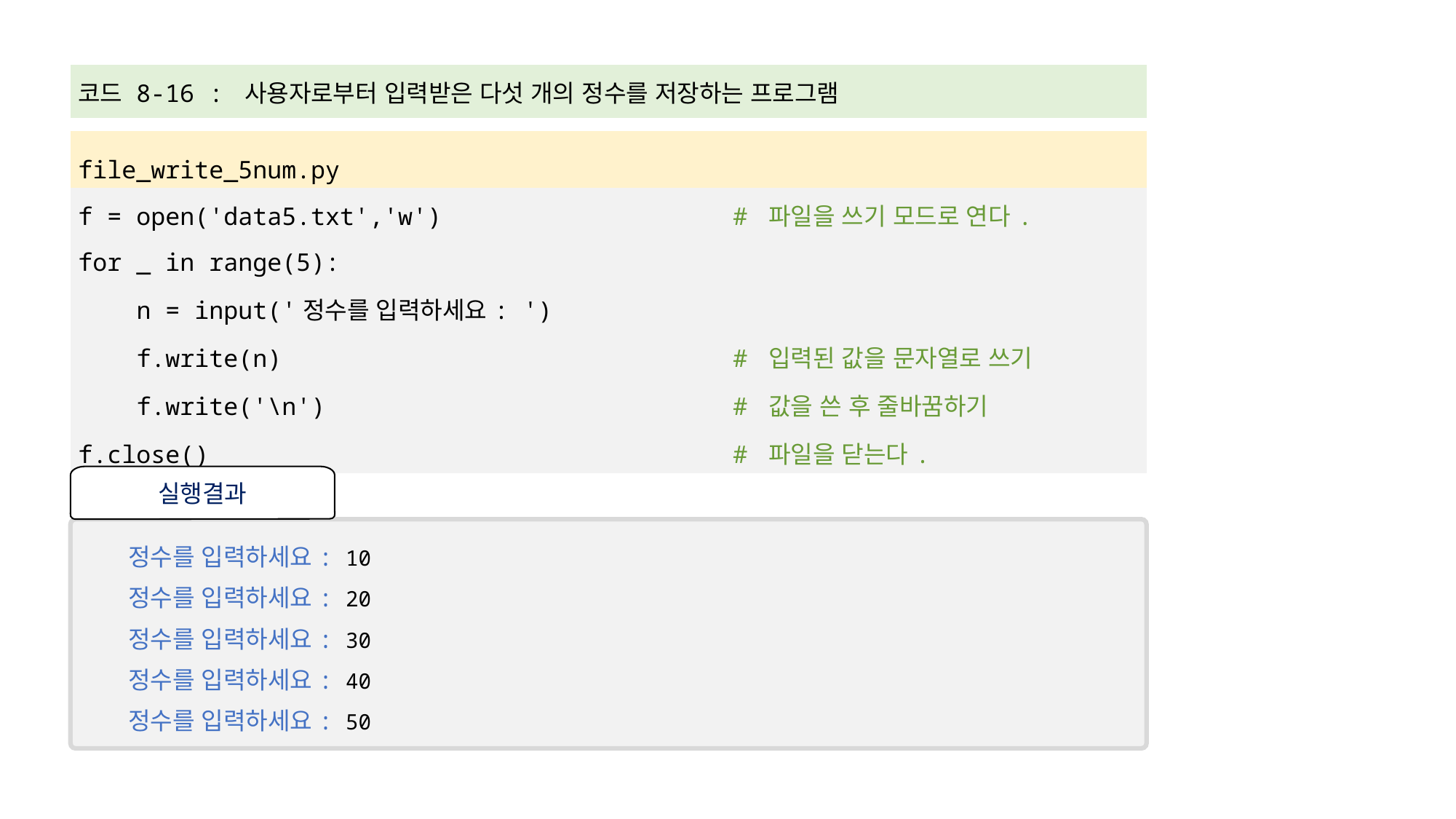

| 코드 8-16 : 사용자로부터 입력받은 다섯 개의 정수를 저장하는 프로그램 |
| --- |
|  |
| file\_write\_5num.py |
| f = open('data5.txt','w') # 파일을 쓰기 모드로 연다. for \_ in range(5): n = input('정수를 입력하세요: ') f.write(n) # 입력된 값을 문자열로 쓰기 f.write('\n') # 값을 쓴 후 줄바꿈하기 f.close() # 파일을 닫는다. |
실행결과

정수를 입력하세요: 10
정수를 입력하세요: 20
정수를 입력하세요: 30
정수를 입력하세요: 40
정수를 입력하세요: 50